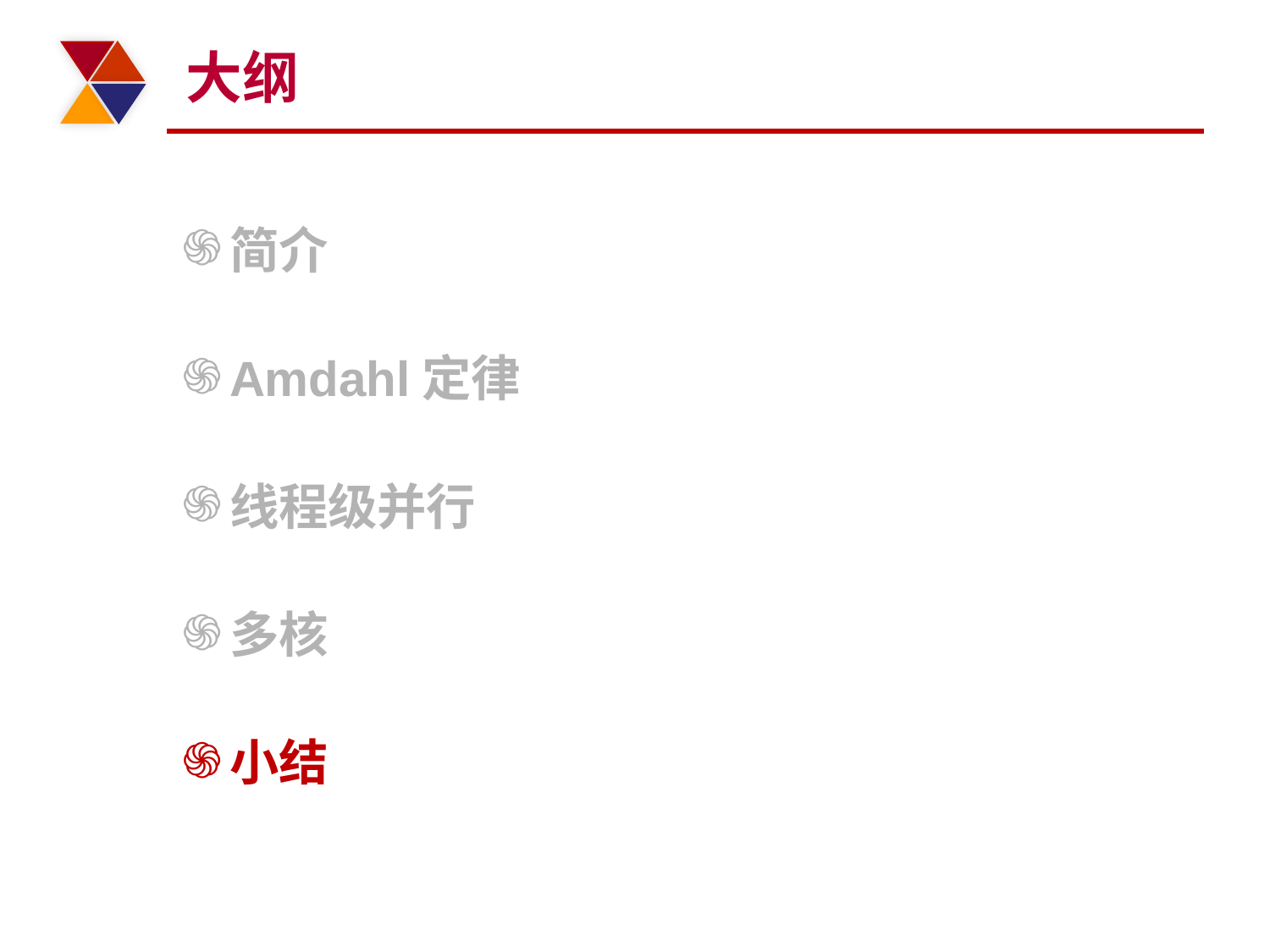

# 大纲
简介
Amdahl定律
线程级并行
多核
小结